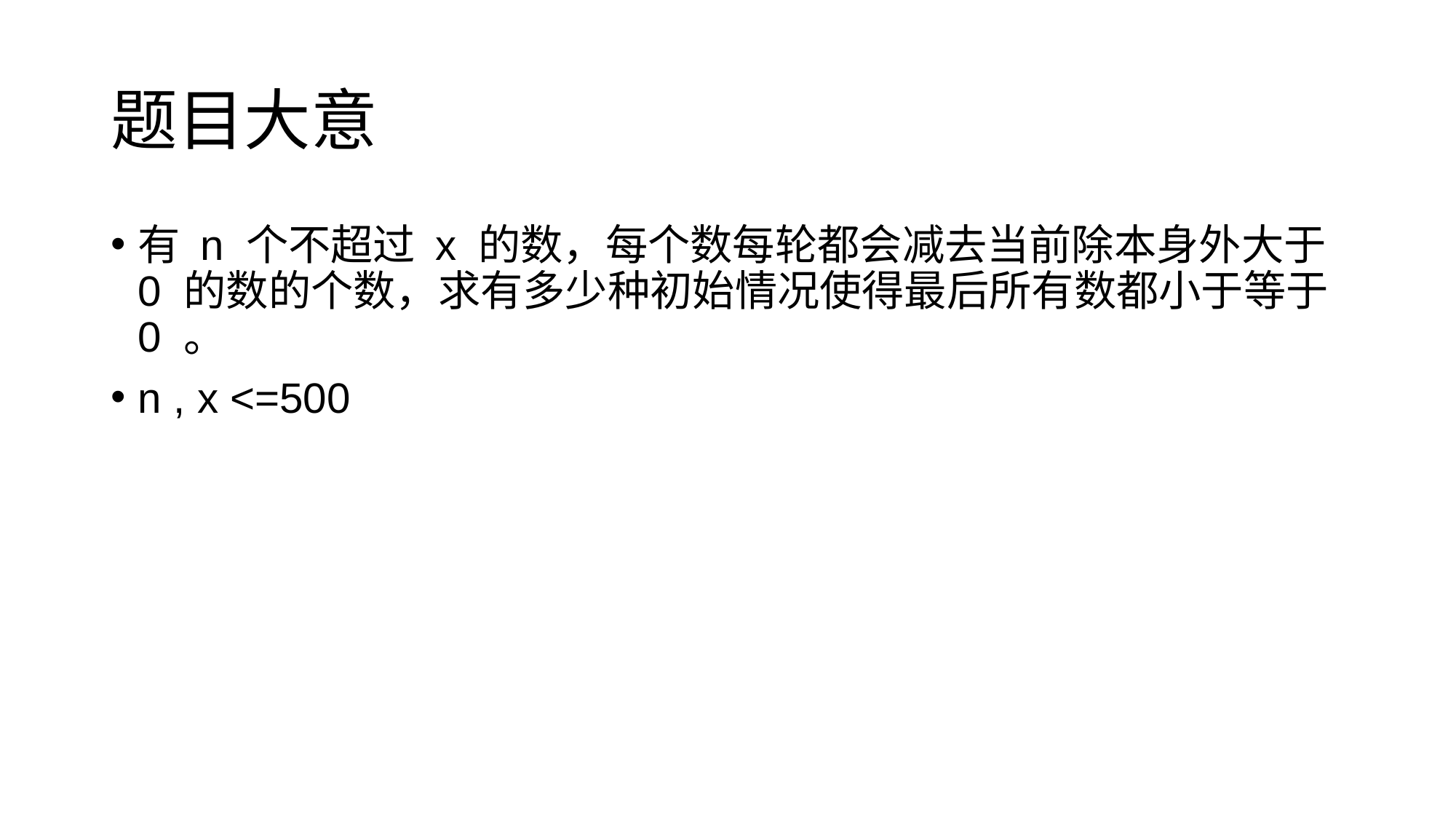

# 题目大意
有 n 个不超过 x 的数，每个数每轮都会减去当前除本身外大于 0 的数的个数，求有多少种初始情况使得最后所有数都小于等于 0 。
n , x <=500